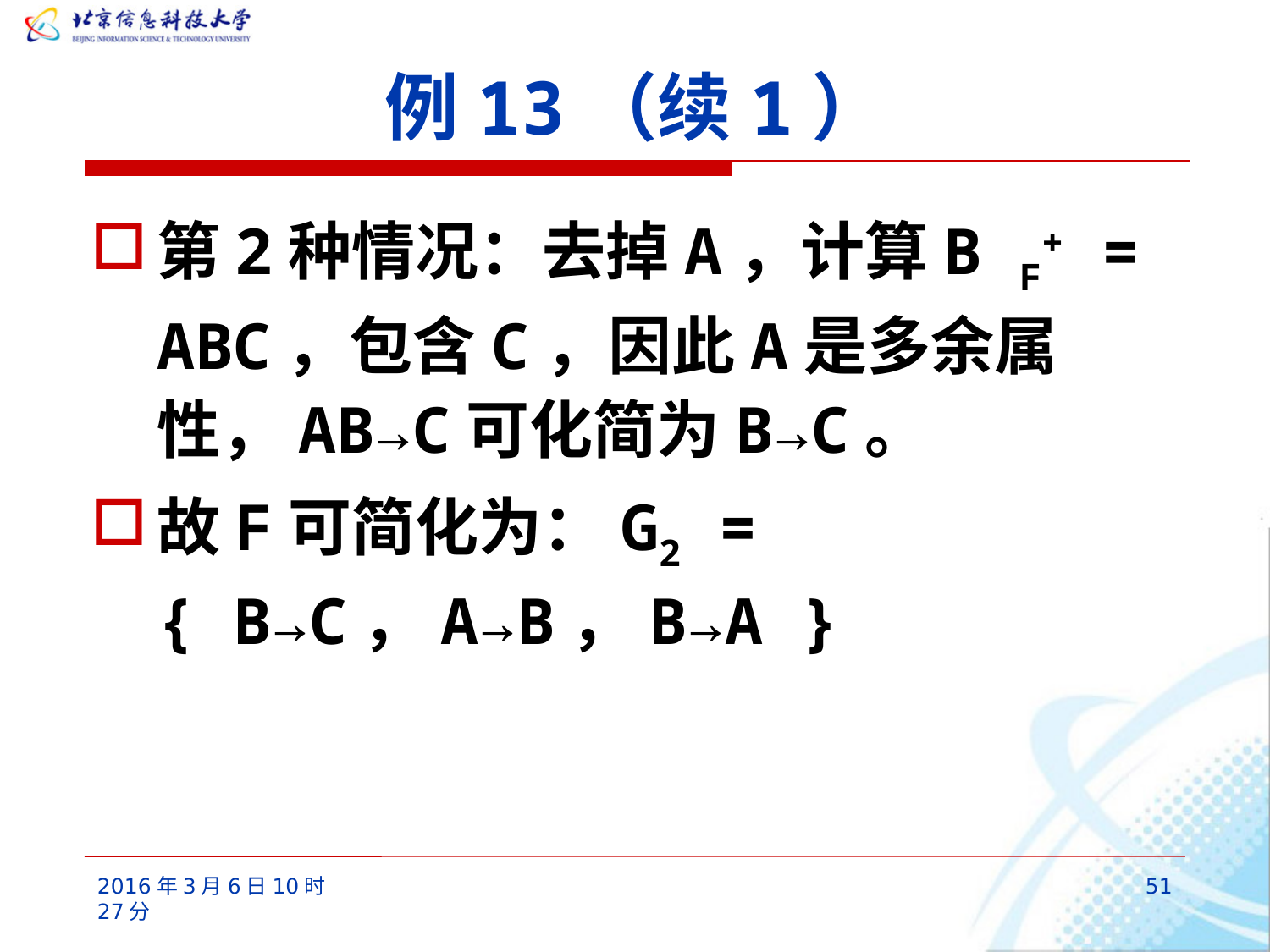

# 例13（续1）
第2种情况：去掉A，计算B F+ = ABC，包含C，因此A是多余属性，AB→C可化简为B→C。
故F可简化为：G2 = { B→C，A→B，B→A }
2016年3月6日10时27分
51